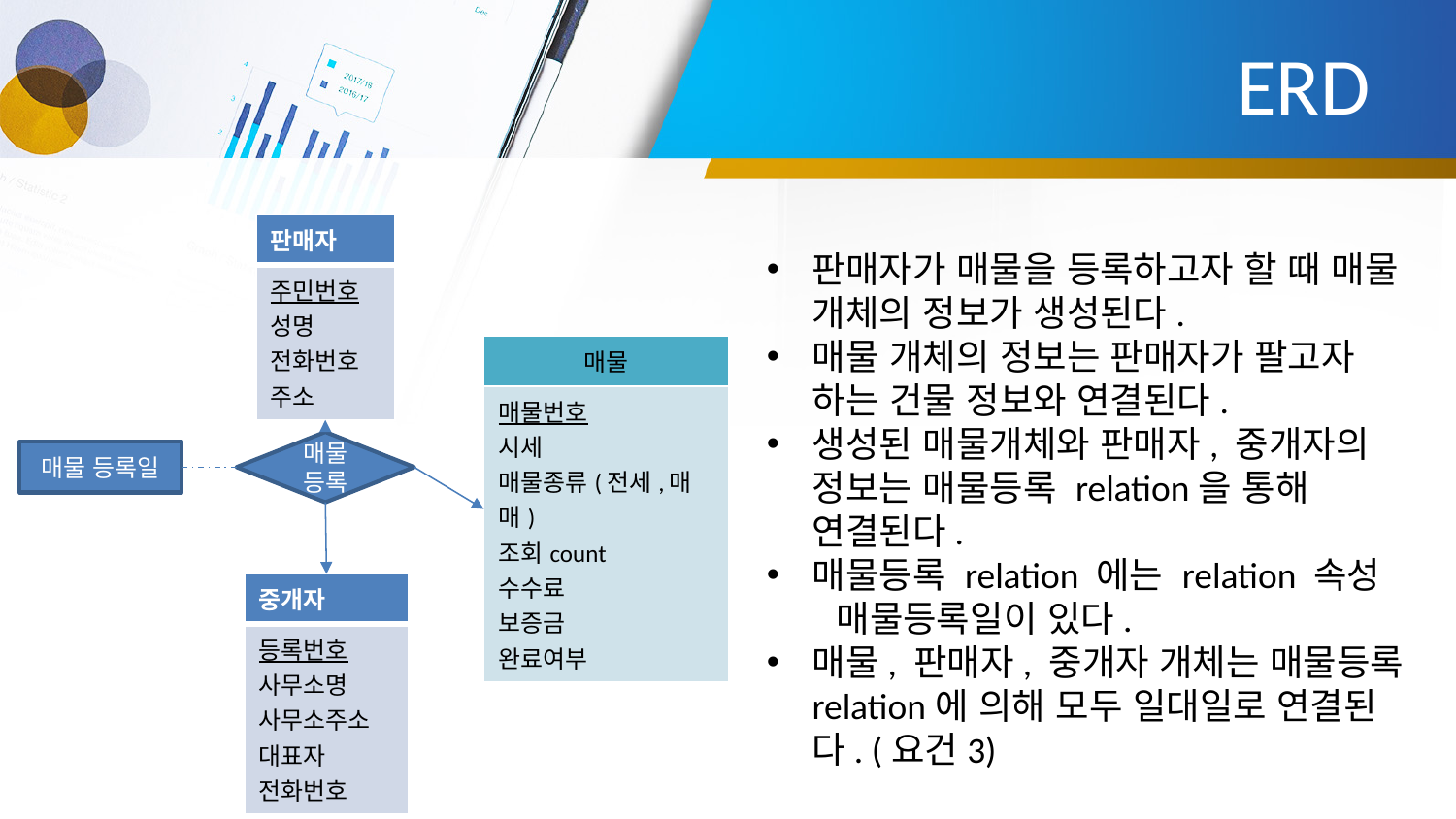

# ERD
| 판매자 |
| --- |
| 주민번호 성명 전화번호 주소 |
판매자가 매물을 등록하고자 할 때 매물 개체의 정보가 생성된다.
매물 개체의 정보는 판매자가 팔고자 하는 건물 정보와 연결된다.
생성된 매물개체와 판매자, 중개자의 정보는 매물등록 relation을 통해 연결된다.
매물등록 relation 에는 relation 속성
      매물등록일이 있다.
매물, 판매자, 중개자 개체는 매물등록 relation에 의해 모두 일대일로 연결된다. (요건3)

| 매물 |
| --- |
| 매물번호 시세 매물종류(전세,매매) 조회count 수수료 보증금 완료여부 |
매물등록
매물 등록일
| 중개자 |
| --- |
| 등록번호 사무소명 사무소주소 대표자 전화번호 |